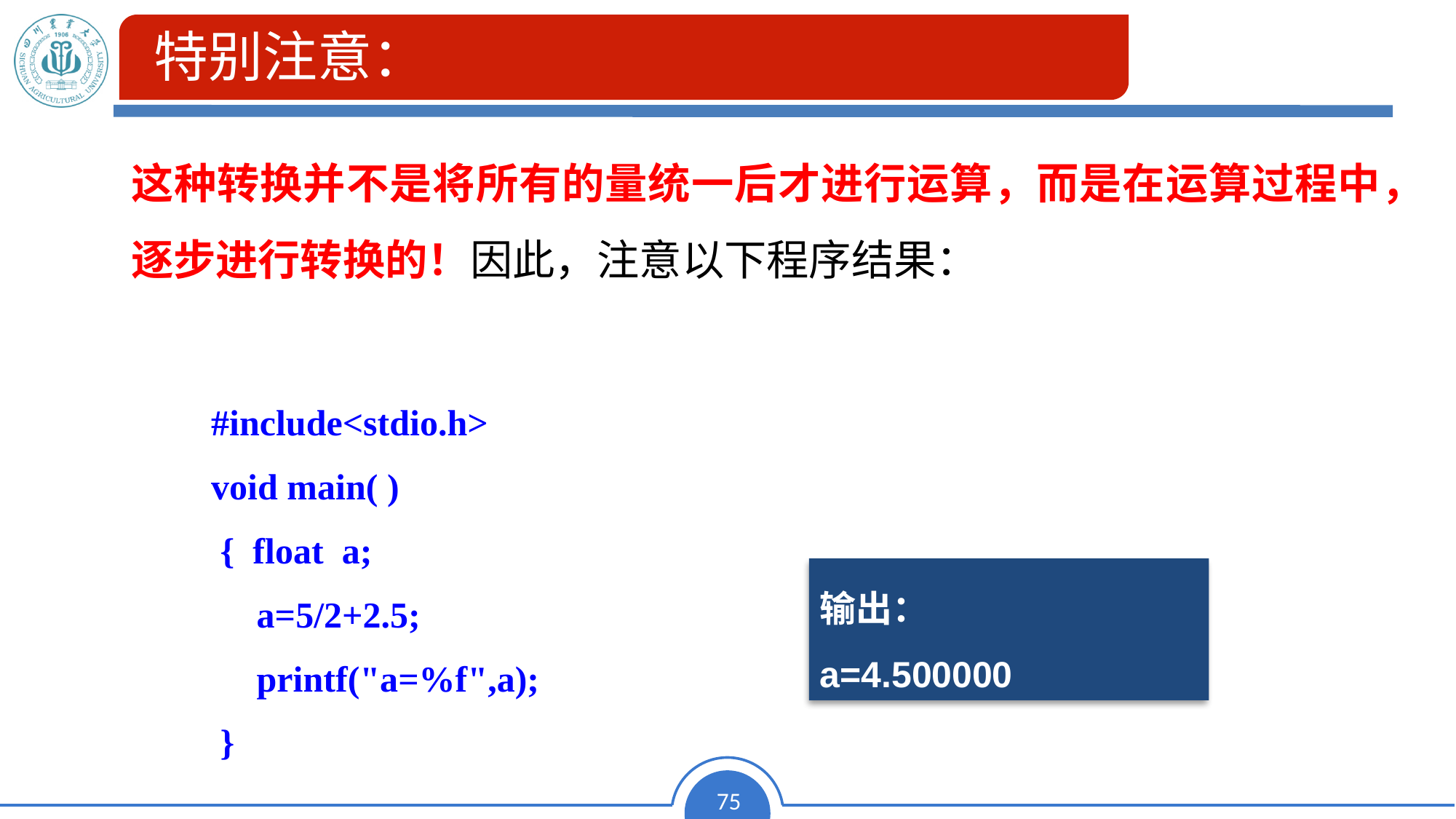

特别注意：
这种转换并不是将所有的量统一后才进行运算，而是在运算过程中，逐步进行转换的！因此，注意以下程序结果：
#include<stdio.h>
void main( )
 {  float  a;
     a=5/2+2.5;
     printf("a=%f",a);
 }
输出：
a=4.500000